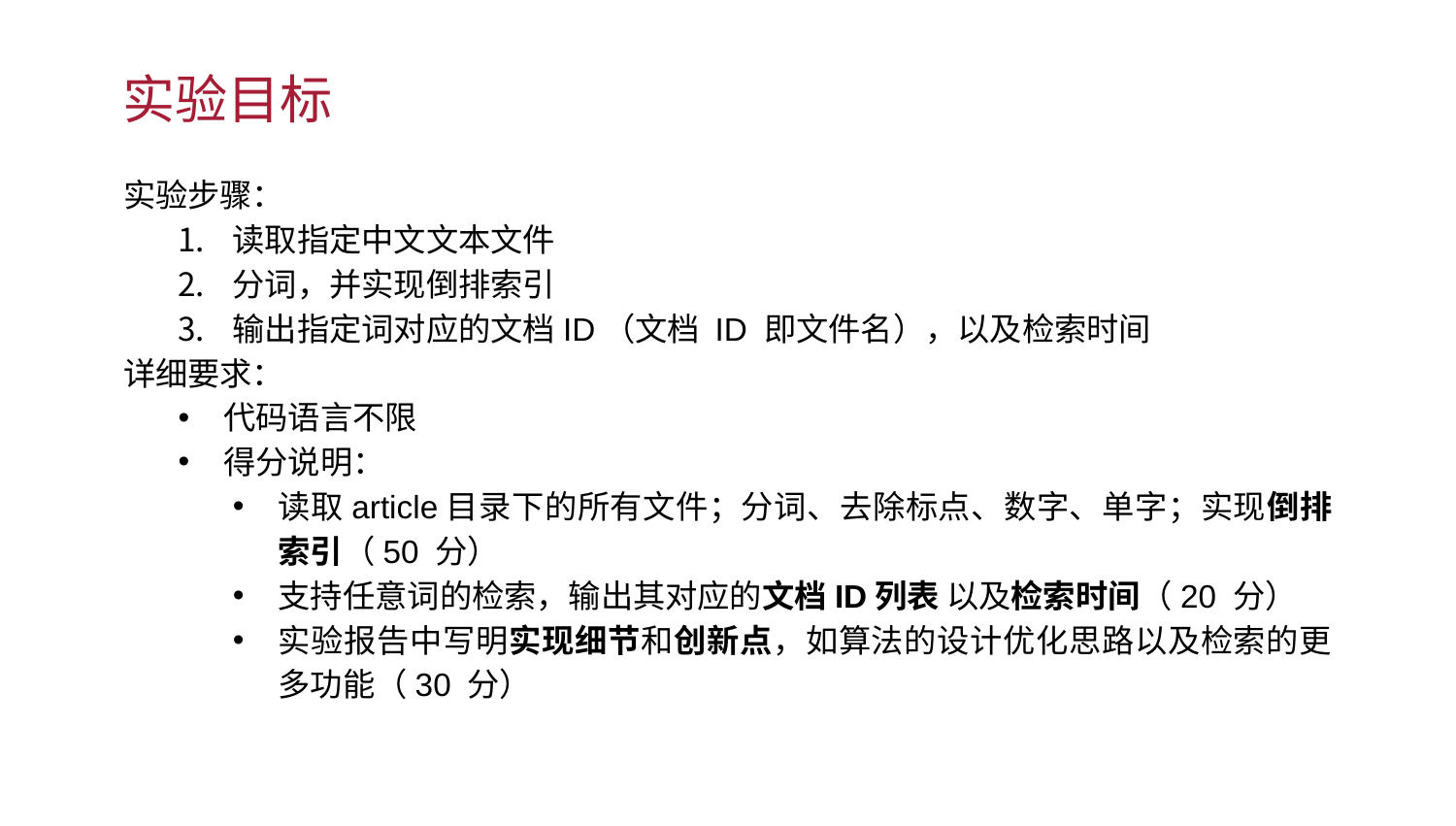

实验目标
实验步骤：
读取指定中文文本文件
分词，并实现倒排索引
输出指定词对应的文档ID（文档 ID 即文件名），以及检索时间
详细要求：
代码语言不限
得分说明：
读取article目录下的所有文件；分词、去除标点、数字、单字；实现倒排索引（50 分）
支持任意词的检索，输出其对应的文档ID列表 以及检索时间（20 分）
实验报告中写明实现细节和创新点，如算法的设计优化思路以及检索的更多功能（30 分）